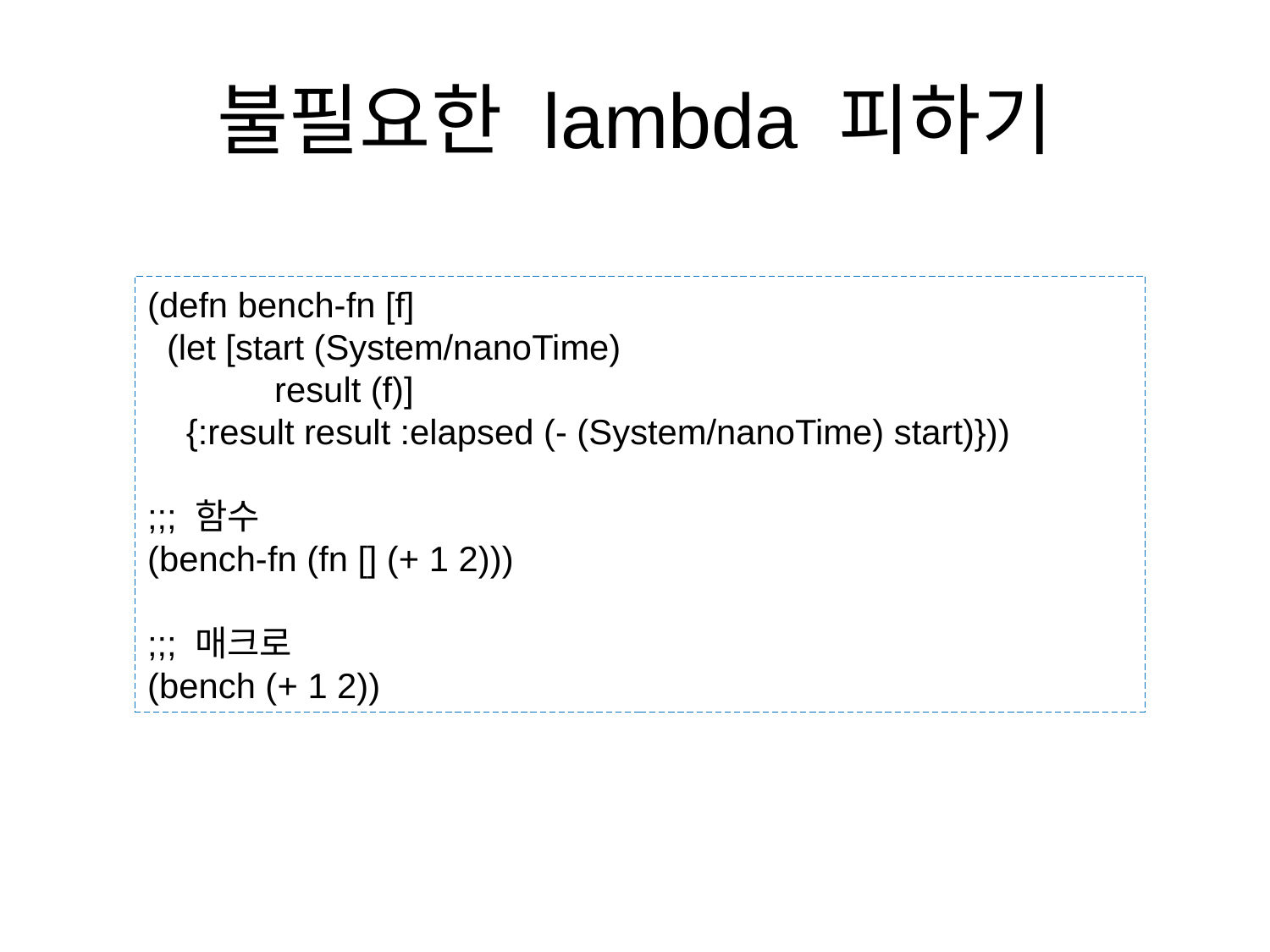

# 불필요한 lambda 피하기
(defn bench-fn [f]
  (let [start (System/nanoTime)
	result (f)]
    {:result result :elapsed (- (System/nanoTime) start)}))

;;; 함수
(bench-fn (fn [] (+ 1 2)))

;;; 매크로
(bench (+ 1 2))